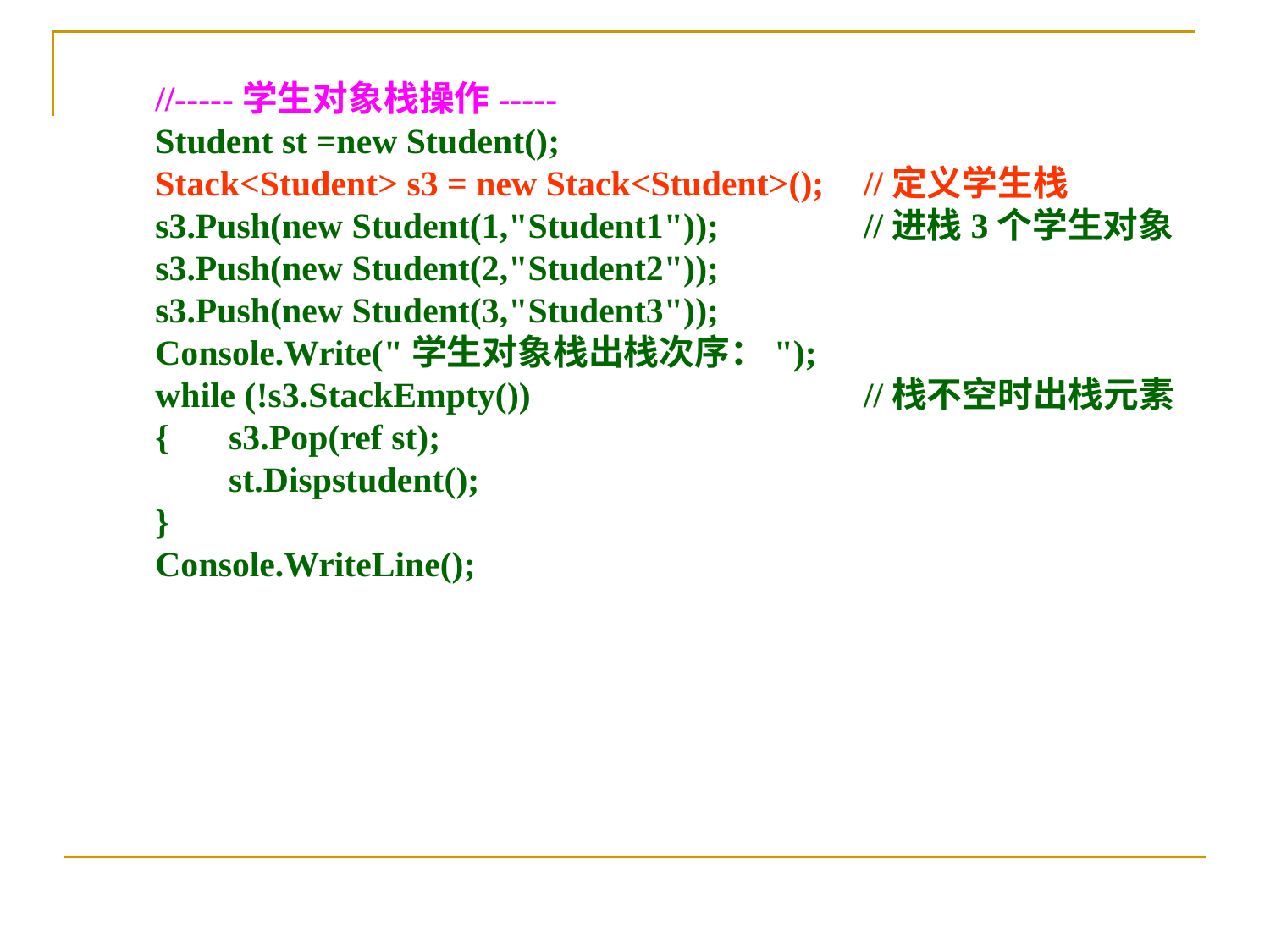

//-----学生对象栈操作-----
      Student st =new Student();
      Stack<Student> s3 = new Stack<Student>();	//定义学生栈
      s3.Push(new Student(1,"Student1"));		//进栈3个学生对象
      s3.Push(new Student(2,"Student2"));
      s3.Push(new Student(3,"Student3"));
      Console.Write("学生对象栈出栈次序：");
      while (!s3.StackEmpty())			//栈不空时出栈元素
      {	s3.Pop(ref st);
             	st.Dispstudent();
      }
      Console.WriteLine();